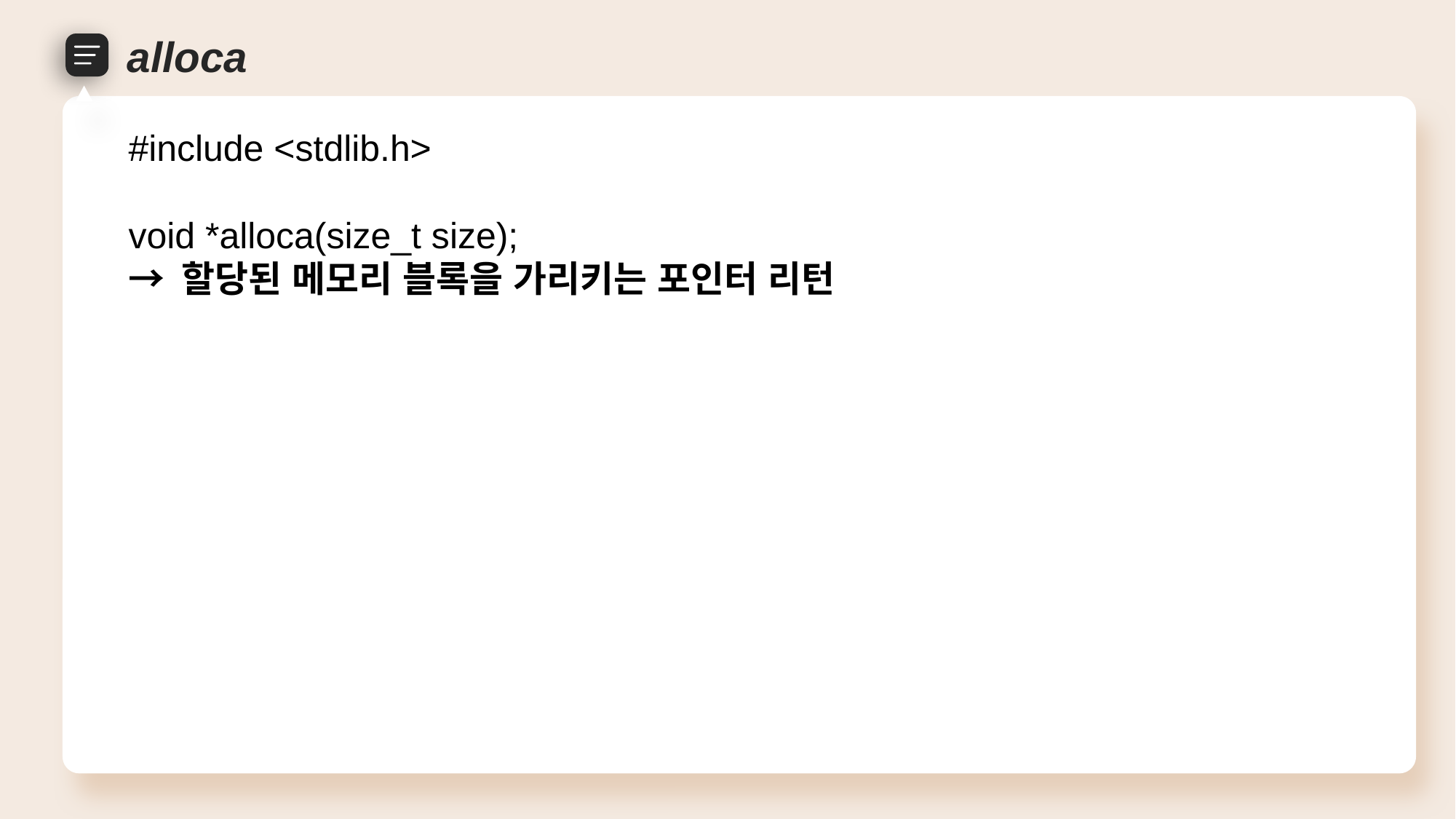

alloca

#include <stdlib.h>

void *alloca(size_t size);
→ 할당된 메모리 블록을 가리키는 포인터 리턴